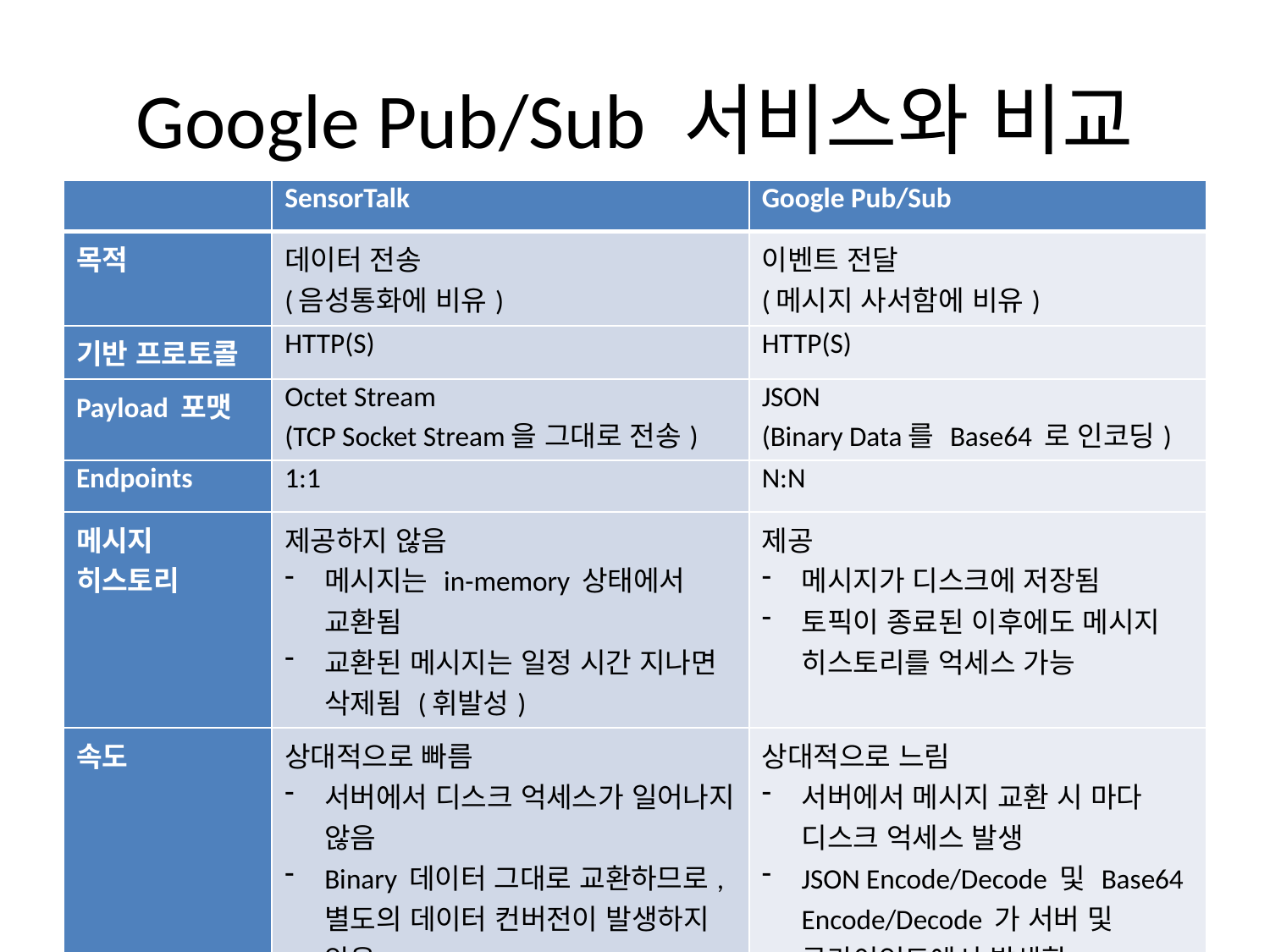

# Google Pub/Sub 서비스와 비교
|  | SensorTalk | Google Pub/Sub |
| --- | --- | --- |
| 목적 | 데이터 전송 (음성통화에 비유) | 이벤트 전달 (메시지 사서함에 비유) |
| 기반 프로토콜 | HTTP(S) | HTTP(S) |
| Payload 포맷 | Octet Stream (TCP Socket Stream을 그대로 전송) | JSON (Binary Data를 Base64 로 인코딩) |
| Endpoints | 1:1 | N:N |
| 메시지 히스토리 | 제공하지 않음 메시지는 in-memory 상태에서 교환됨 교환된 메시지는 일정 시간 지나면 삭제됨 (휘발성) | 제공 메시지가 디스크에 저장됨 토픽이 종료된 이후에도 메시지 히스토리를 억세스 가능 |
| 속도 | 상대적으로 빠름 서버에서 디스크 억세스가 일어나지 않음 Binary 데이터 그대로 교환하므로, 별도의 데이터 컨버전이 발생하지 않음 | 상대적으로 느림 서버에서 메시지 교환 시 마다 디스크 억세스 발생 JSON Encode/Decode 및 Base64 Encode/Decode 가 서버 및 클라이언트에서 발생함 |